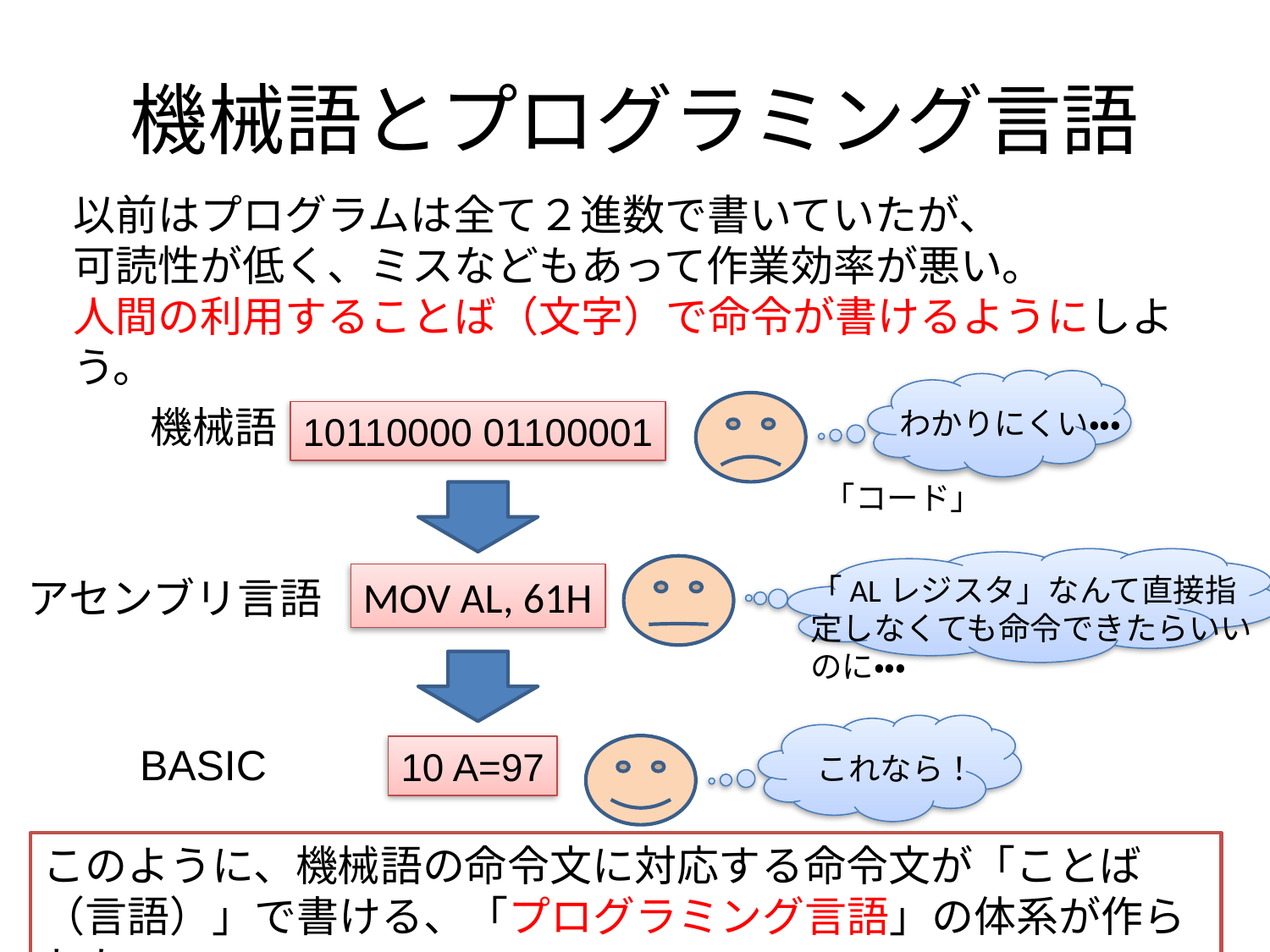

# 機械語とプログラミング言語
以前はプログラムは全て２進数で書いていたが、
可読性が低く、ミスなどもあって作業効率が悪い。
人間の利用することば（文字）で命令が書けるようにしよう。

機械語
わかりにくい・・・
10110000 01100001
「コード」

「ALレジスタ」なんて直接指定しなくても命令できたらいいのに・・・
MOV AL, 61H
アセンブリ言語

BASIC

10 A=97
これなら！
このように、機械語の命令文に対応する命令文が「ことば（言語）」で書ける、「プログラミング言語」の体系が作られた。